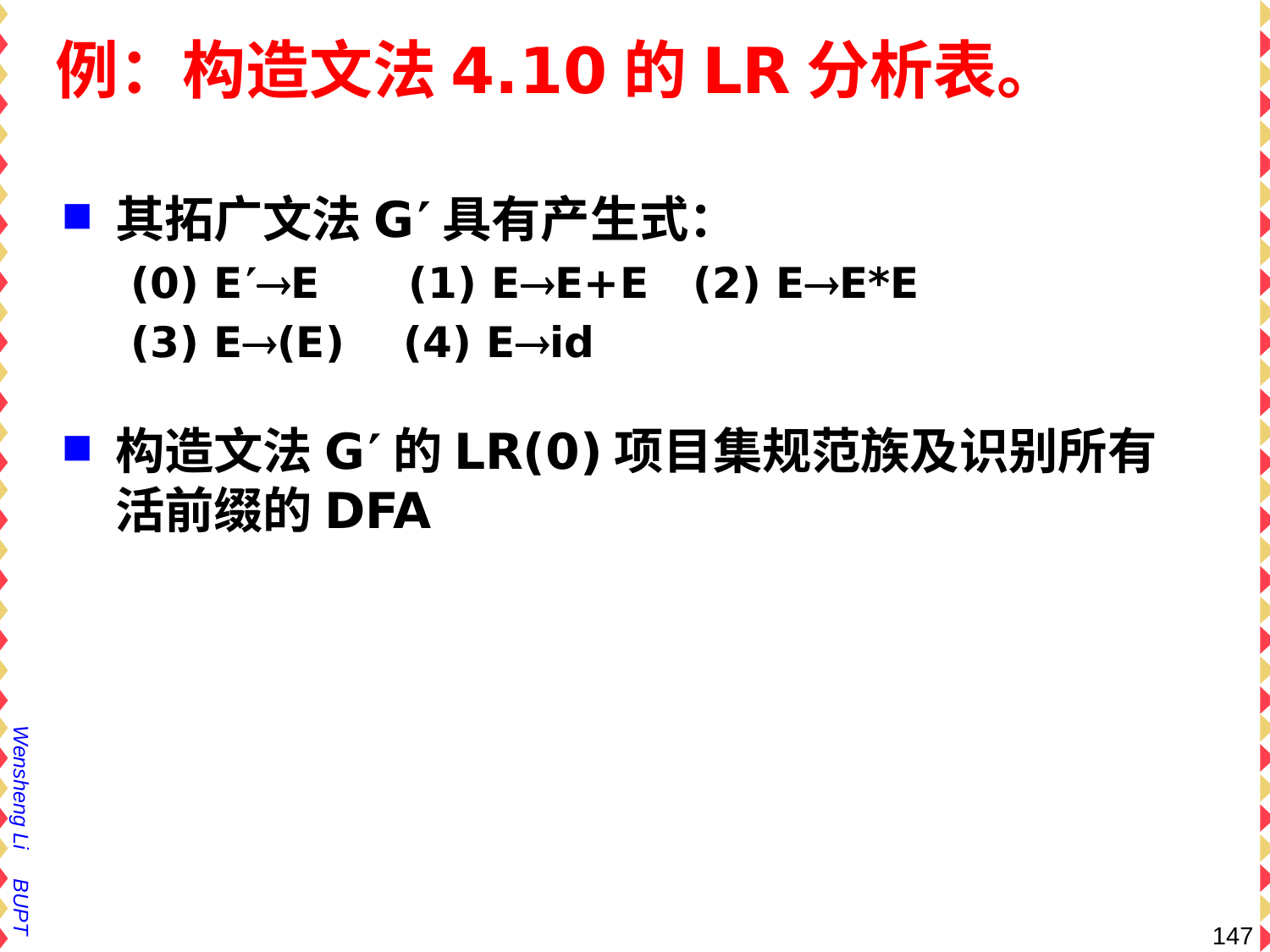

# 例：构造文法4.10的LR分析表。
其拓广文法G′具有产生式：
(0) E′→E      (1) E→E+E   (2) E→E*E
(3) E→(E)    (4) E→id

构造文法G′的LR(0)项目集规范族及识别所有活前缀的DFA
147